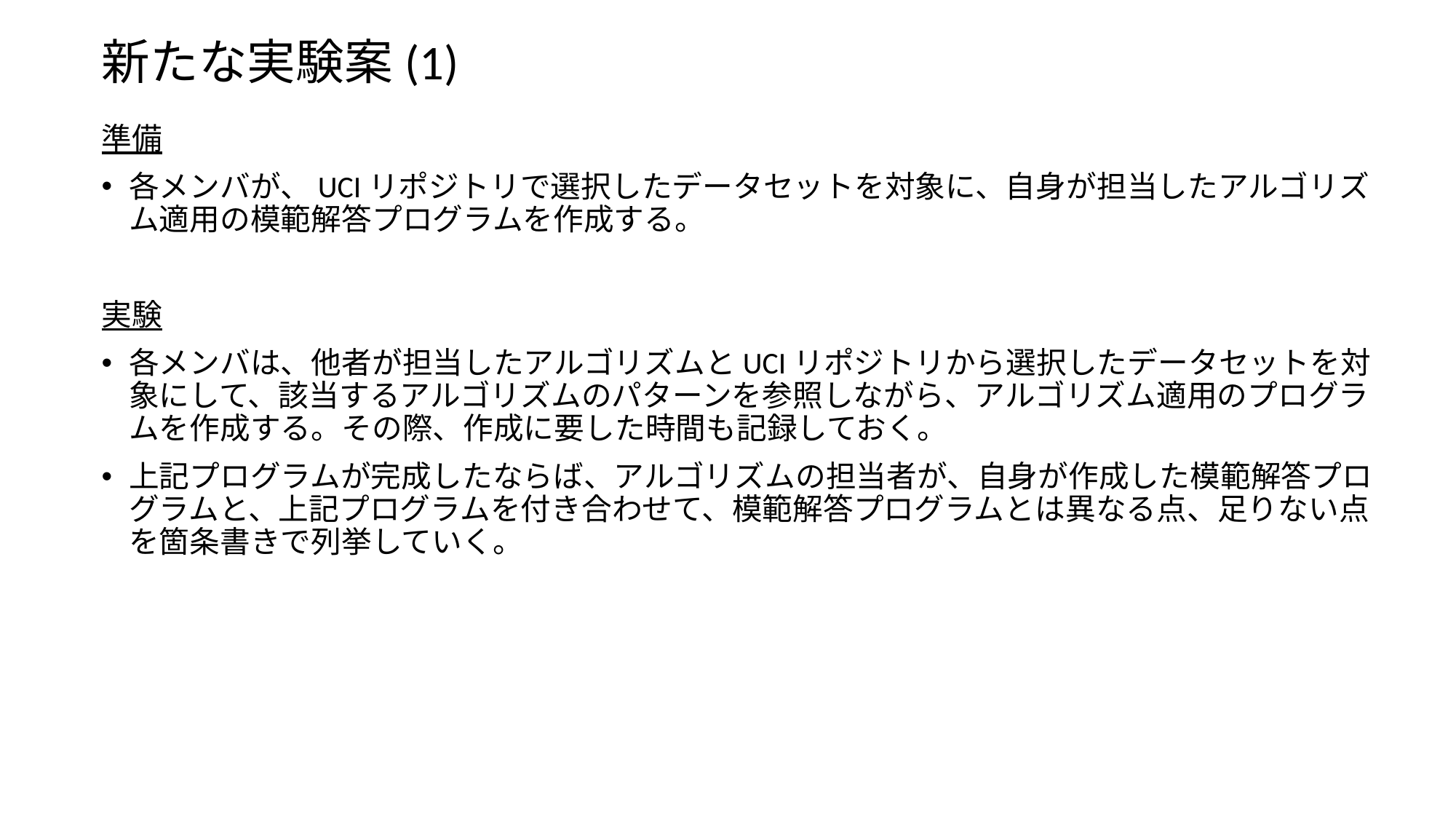

# 新たな実験案(1)
準備
各メンバが、UCIリポジトリで選択したデータセットを対象に、自身が担当したアルゴリズム適用の模範解答プログラムを作成する。

実験
各メンバは、他者が担当したアルゴリズムとUCIリポジトリから選択したデータセットを対象にして、該当するアルゴリズムのパターンを参照しながら、アルゴリズム適用のプログラムを作成する。その際、作成に要した時間も記録しておく。
上記プログラムが完成したならば、アルゴリズムの担当者が、自身が作成した模範解答プログラムと、上記プログラムを付き合わせて、模範解答プログラムとは異なる点、足りない点を箇条書きで列挙していく。